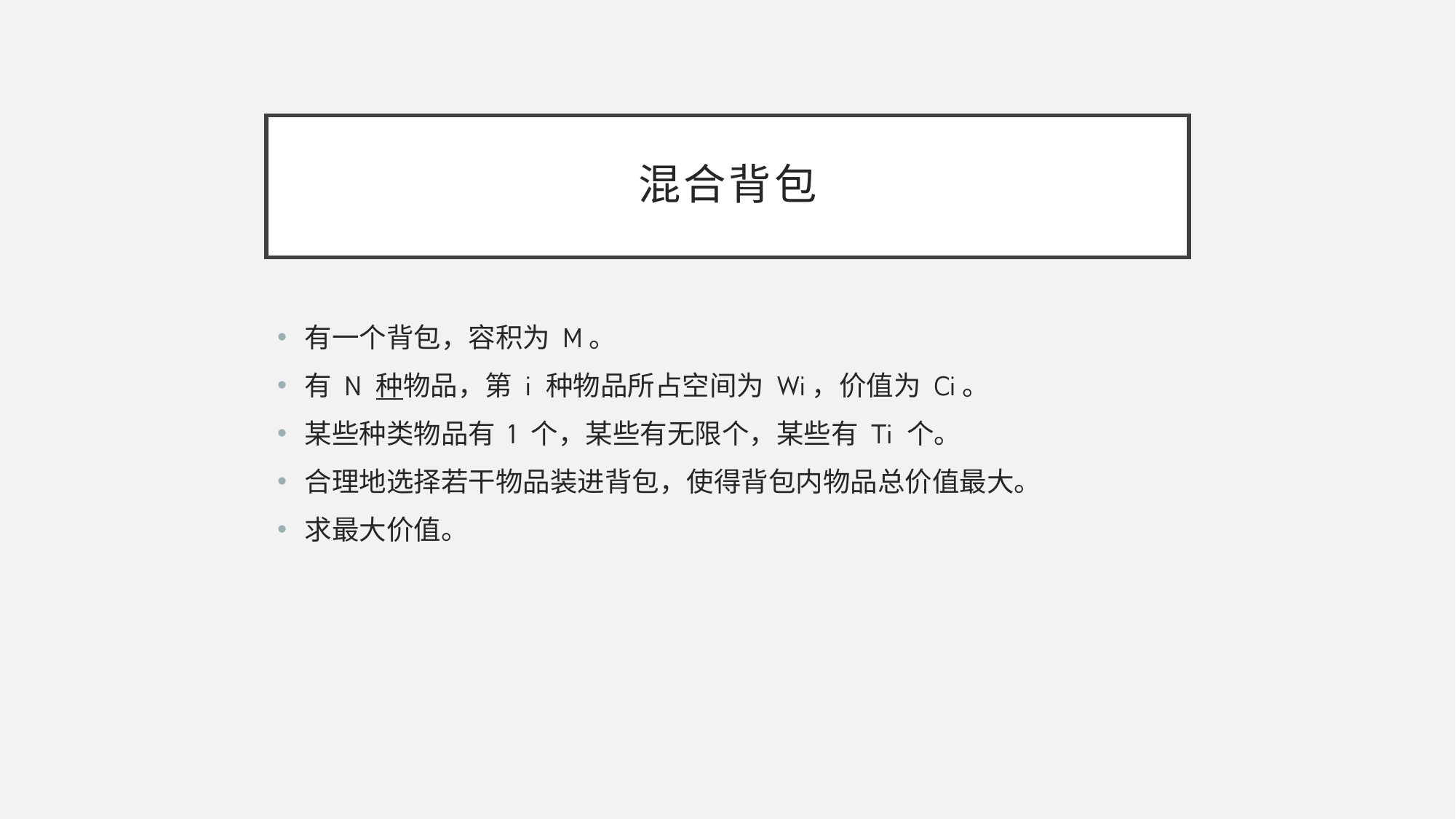

# 混合背包
有一个背包，容积为 M。
有 N 种物品，第 i 种物品所占空间为 Wi，价值为 Ci。
某些种类物品有 1 个，某些有无限个，某些有 Ti 个。
合理地选择若干物品装进背包，使得背包内物品总价值最大。
求最大价值。